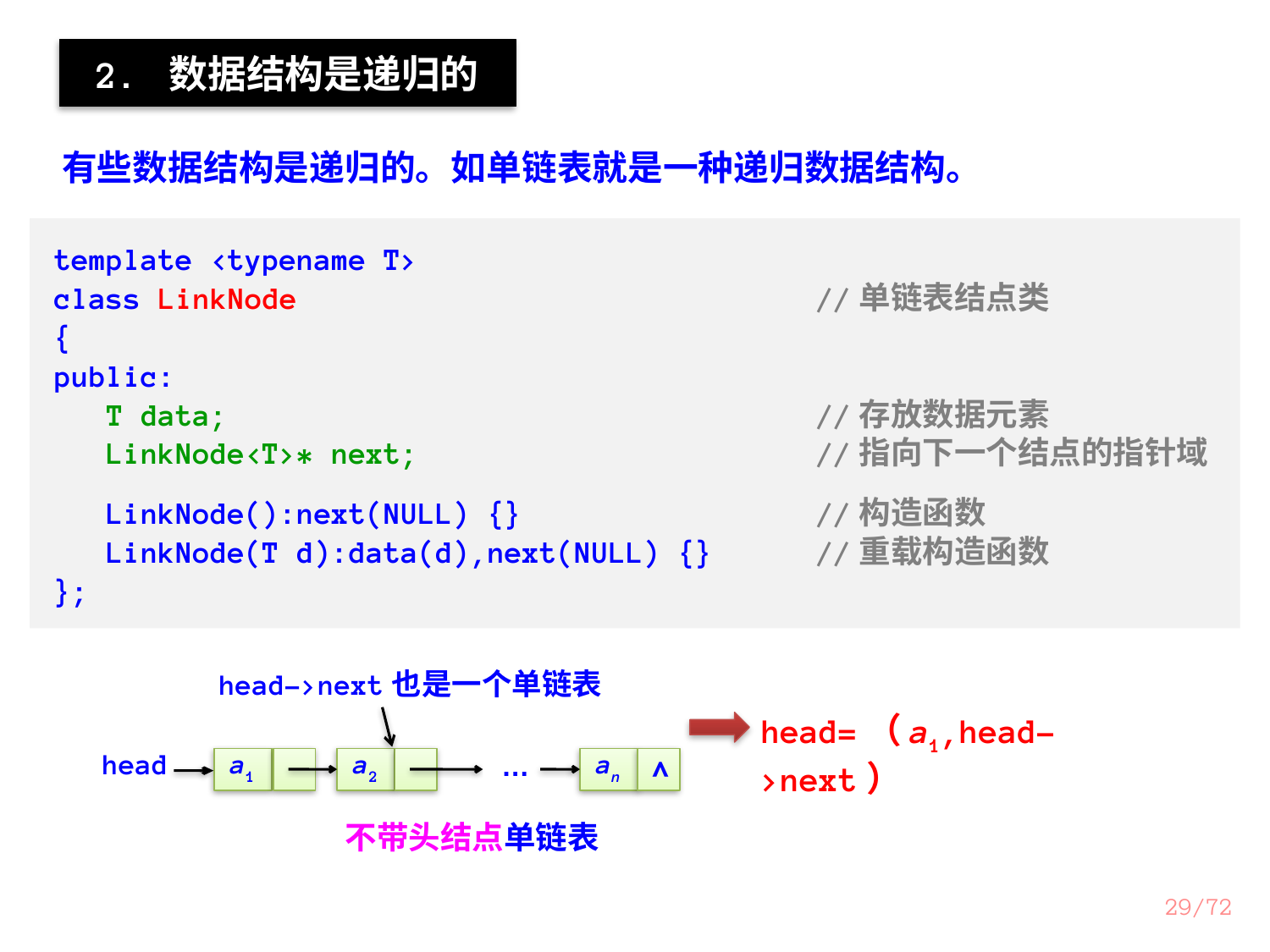

2. 数据结构是递归的
有些数据结构是递归的。如单链表就是一种递归数据结构。
template <typename T>
class LinkNode					//单链表结点类
{
public:
   T data;					//存放数据元素
   LinkNode<T>* next;				//指向下一个结点的指针域
   LinkNode():next(NULL) {}			//构造函数
   LinkNode(T d):data(d),next(NULL) {}	//重载构造函数
};
head->next也是一个单链表
head=（a1,head->next）

head
a1

a2

…
an
∧

不带头结点单链表
29/72